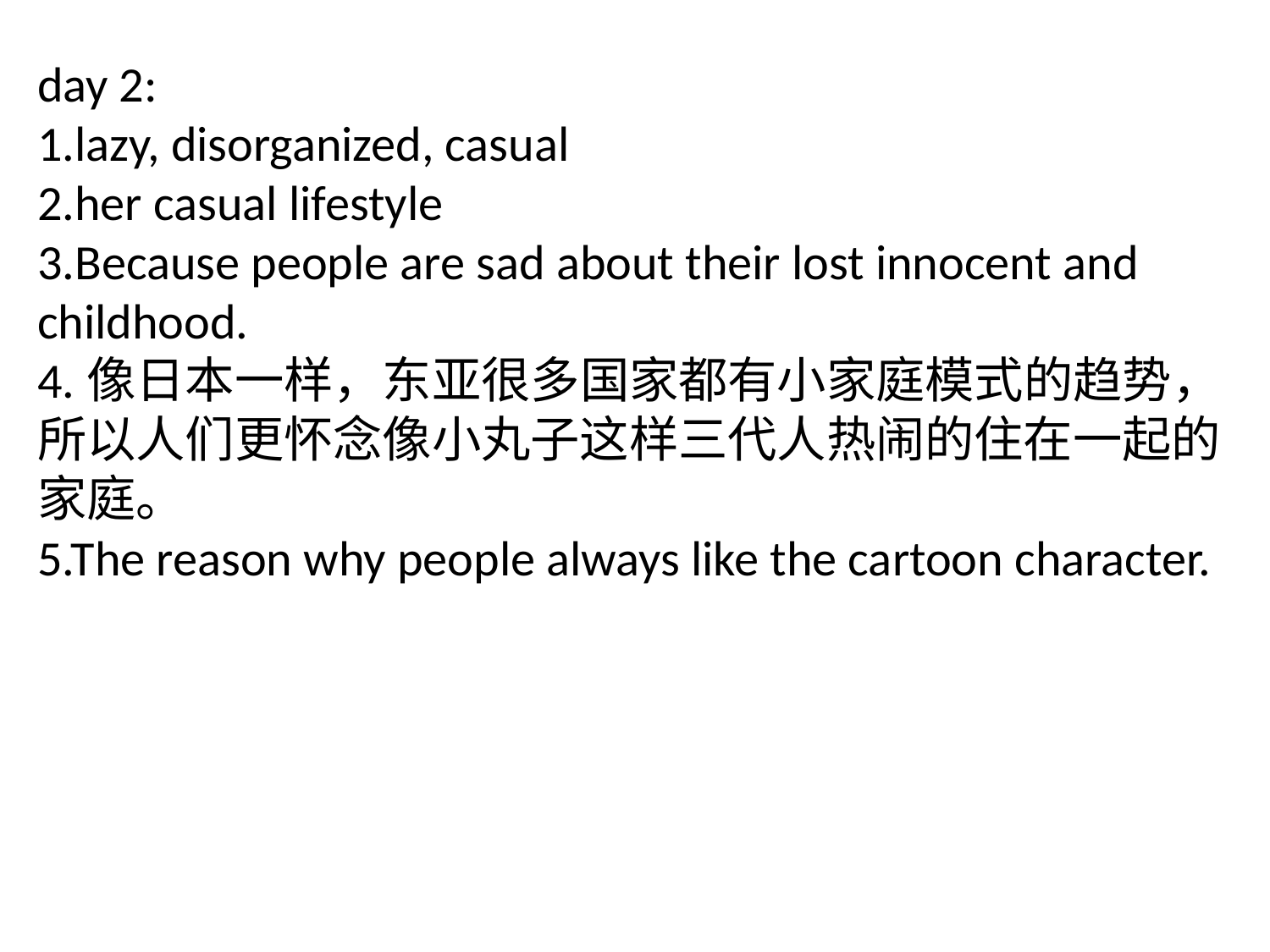

day 2:
1.lazy, disorganized, casual
2.her casual lifestyle
3.Because people are sad about their lost innocent and childhood.
4.像日本一样，东亚很多国家都有小家庭模式的趋势，所以人们更怀念像小丸子这样三代人热闹的住在一起的家庭。
5.The reason why people always like the cartoon character.